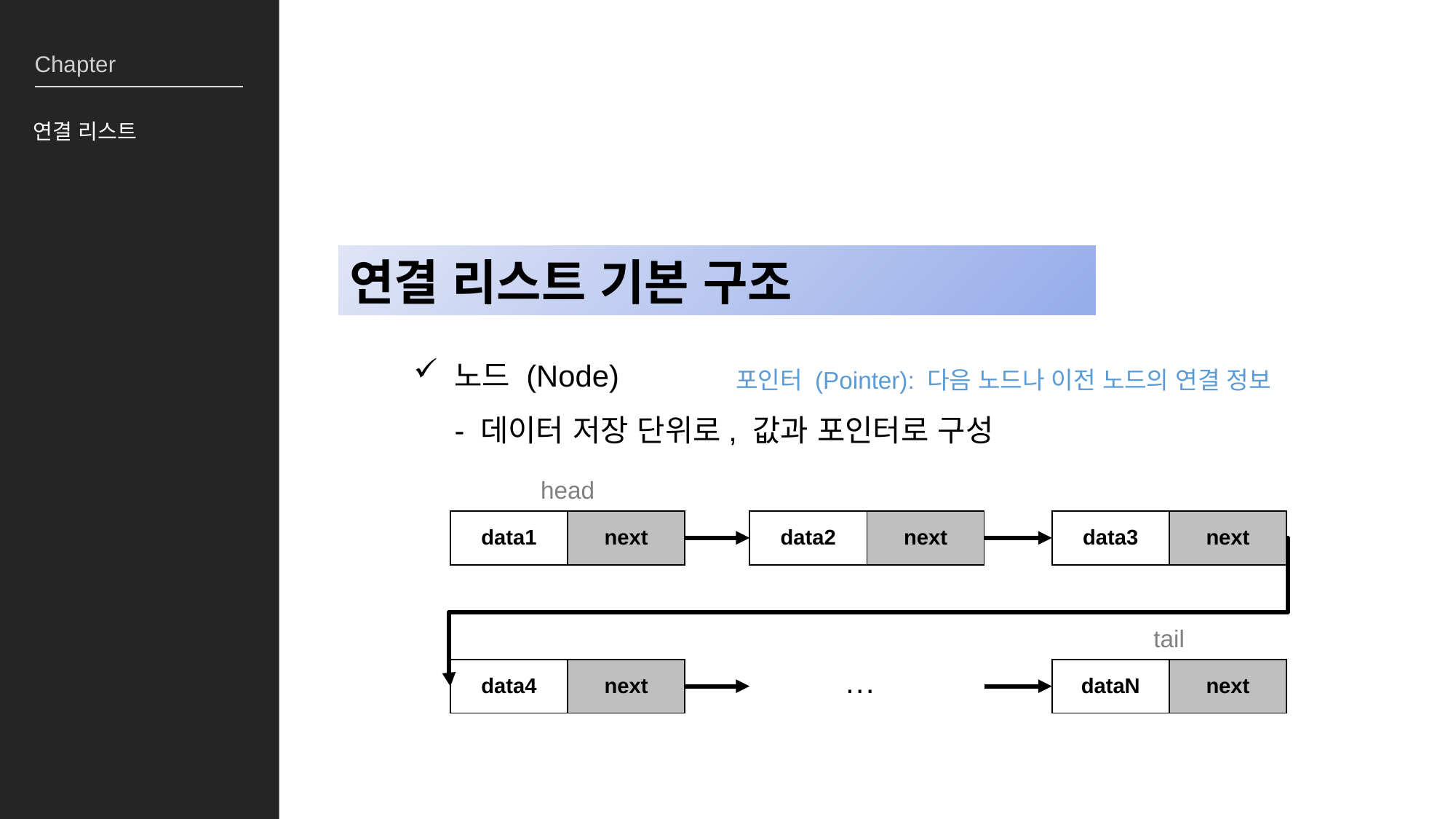

연결 리스트
연결 리스트 기본 구조
노드 (Node)
- 데이터 저장 단위로, 값과 포인터로 구성
포인터 (Pointer): 다음 노드나 이전 노드의 연결 정보
head
| data1 | next |
| --- | --- |
| data2 | next |
| --- | --- |
| data3 | next |
| --- | --- |
tail
| data4 | next |
| --- | --- |
| dataN | next |
| --- | --- |
···